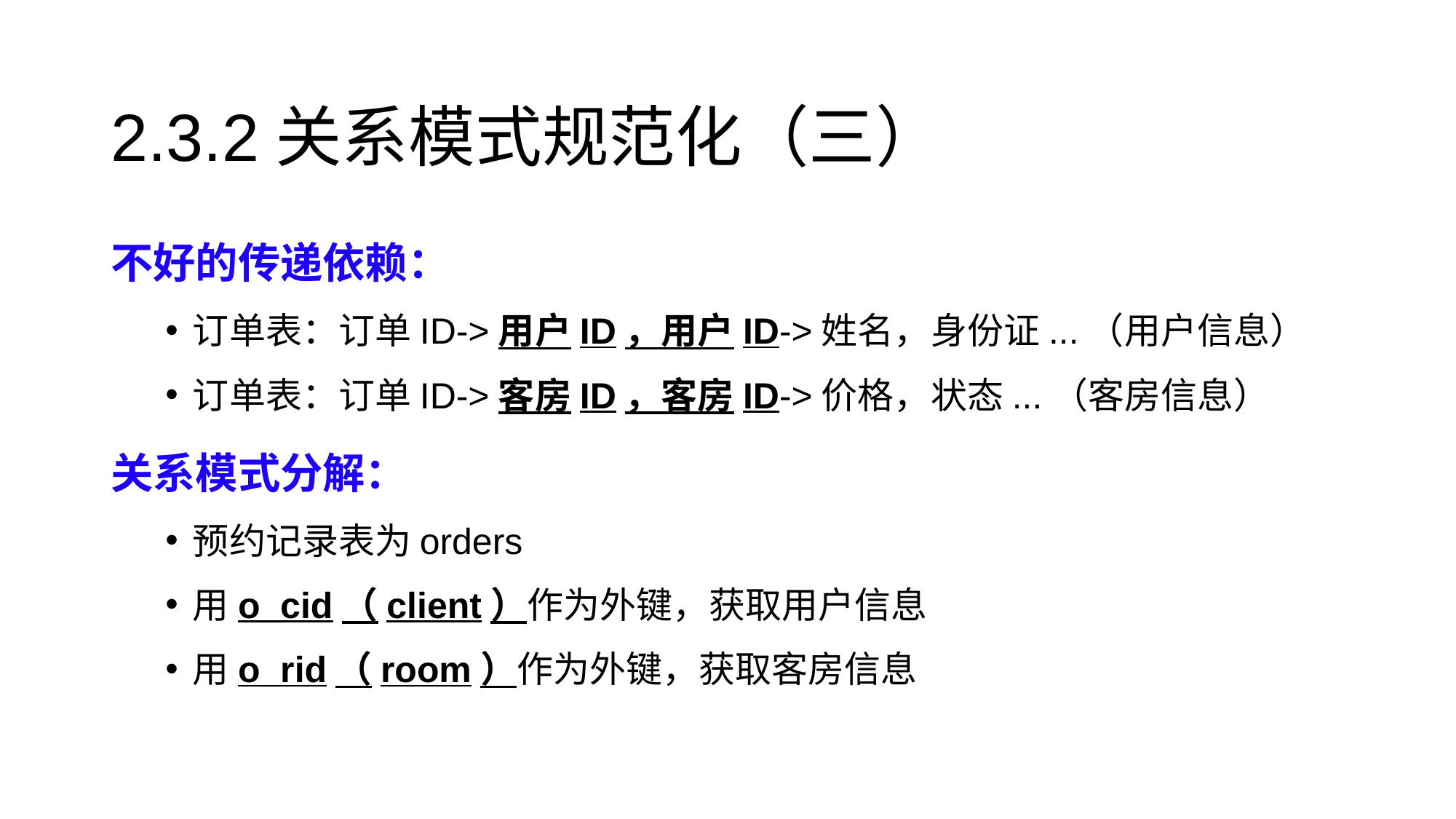

# 2.3.2关系模式规范化（三）

不好的传递依赖：
订单表：订单ID->用户ID，用户ID->姓名，身份证...（用户信息）
订单表：订单ID->客房ID，客房ID->价格，状态...（客房信息）
关系模式分解：
预约记录表为orders
用o_cid（client）作为外键，获取用户信息
用o_rid（room）作为外键，获取客房信息